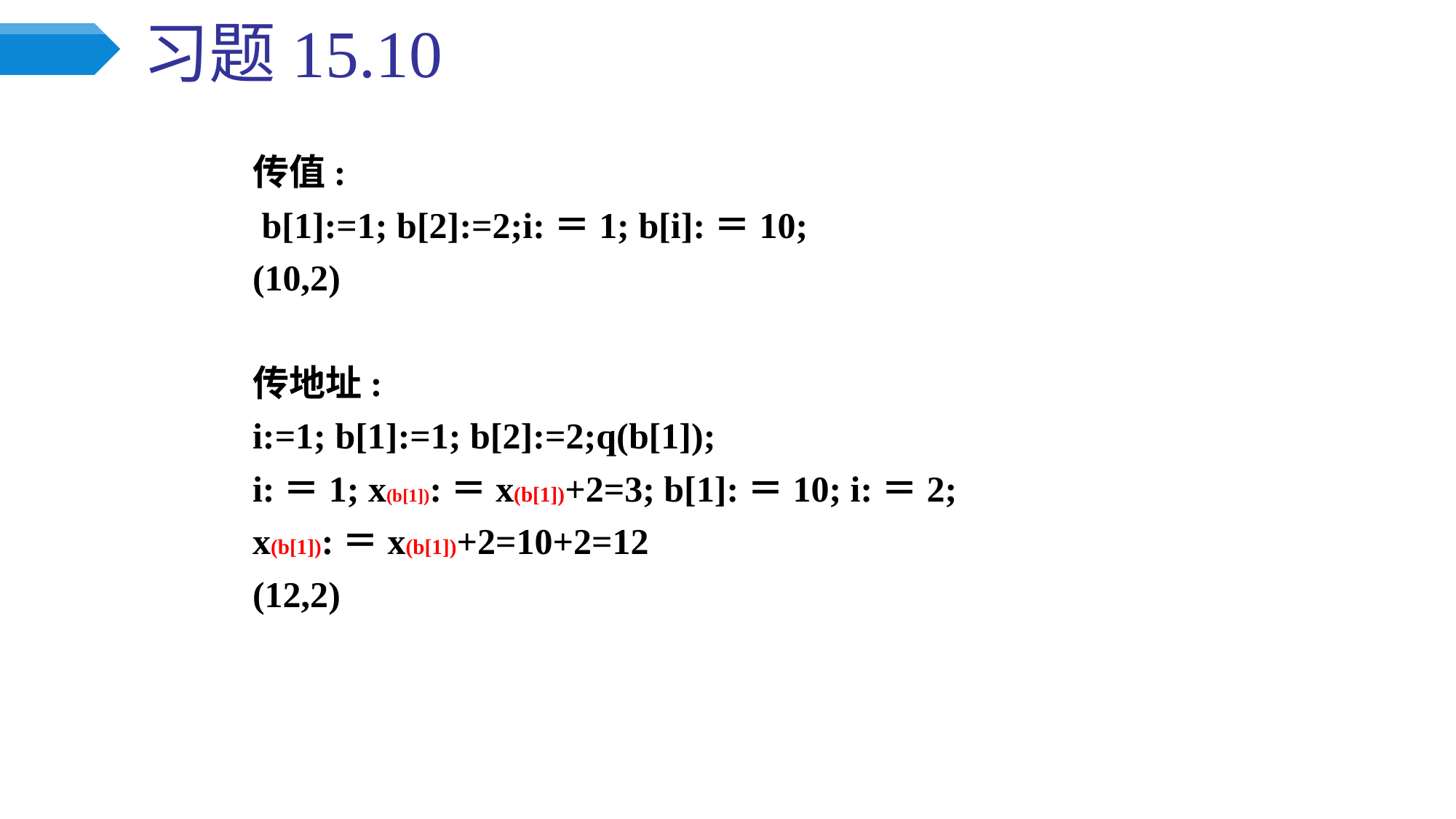

# 习题15.10
传值:
 b[1]:=1; b[2]:=2;i:＝1; b[i]:＝10;
(10,2)

传地址:
i:=1; b[1]:=1; b[2]:=2;q(b[1]);
i:＝1; x(b[1]):＝x(b[1])+2=3; b[1]:＝10; i:＝2;
x(b[1]):＝x(b[1])+2=10+2=12
(12,2)